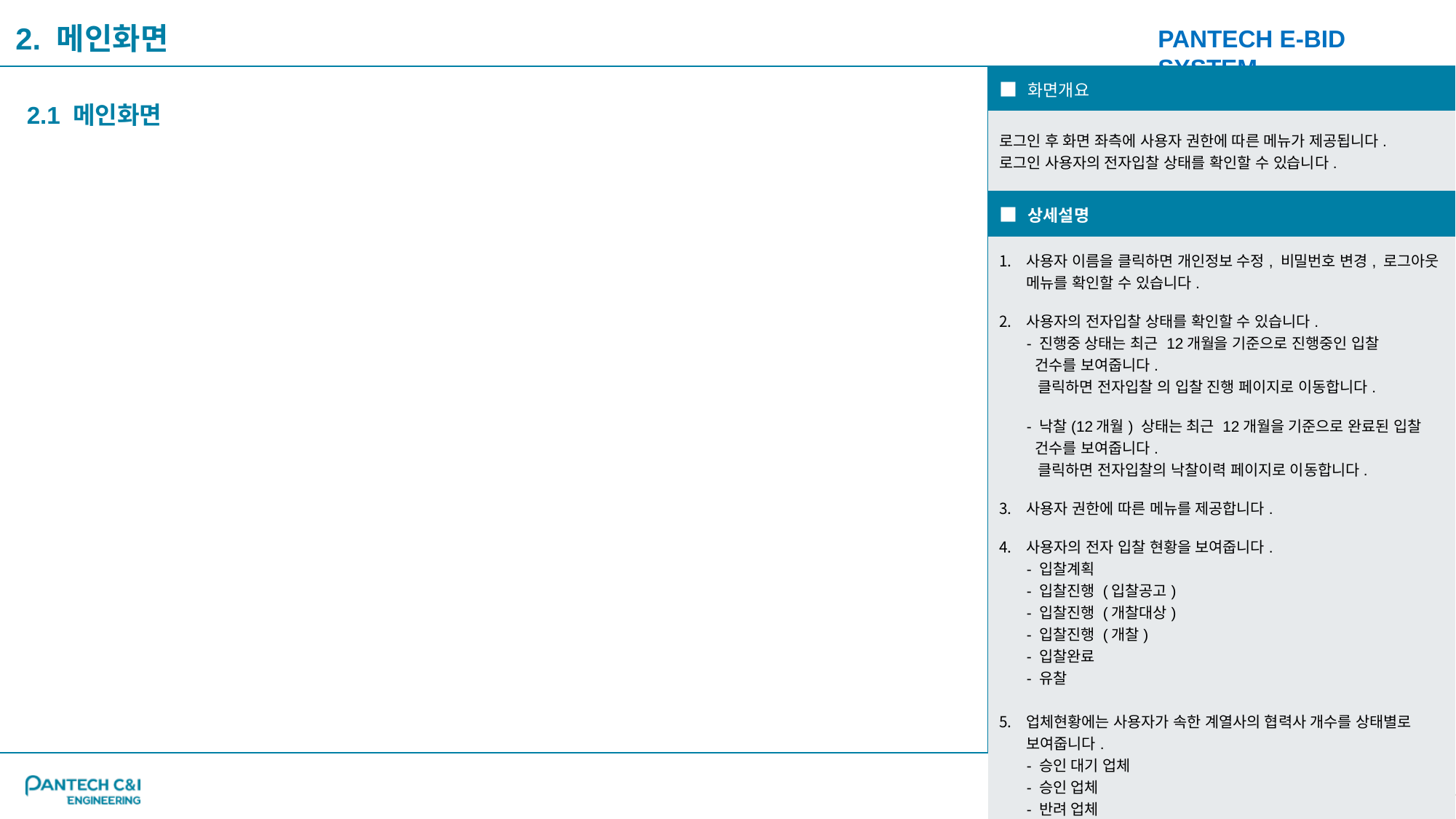

2. 메인화면
| ■ 화면개요 |
| --- |
| 로그인 후 화면 좌측에 사용자 권한에 따른 메뉴가 제공됩니다. 로그인 사용자의 전자입찰 상태를 확인할 수 있습니다. |
| ■ 상세설명 |
| 사용자 이름을 클릭하면 개인정보 수정, 비밀번호 변경, 로그아웃 메뉴를 확인할 수 있습니다. 사용자의 전자입찰 상태를 확인할 수 있습니다. - 진행중 상태는 최근 12개월을 기준으로 진행중인 입찰 건수를 보여줍니다. 클릭하면 전자입찰 의 입찰 진행 페이지로 이동합니다. - 낙찰(12개월) 상태는 최근 12개월을 기준으로 완료된 입찰 건수를 보여줍니다. 클릭하면 전자입찰의 낙찰이력 페이지로 이동합니다. 사용자 권한에 따른 메뉴를 제공합니다. 사용자의 전자 입찰 현황을 보여줍니다. - 입찰계획 - 입찰진행 (입찰공고) - 입찰진행 (개찰대상) - 입찰진행 (개찰) - 입찰완료 - 유찰 업체현황에는 사용자가 속한 계열사의 협력사 개수를 상태별로 보여줍니다. - 승인 대기 업체 - 승인 업체 - 반려 업체 - 삭제 업체 공지사항은 상단고정 공지사항과 최근 공지사항을 최대 5개까지 보여줍니다. 클릭하면 공지사항 페이지로 이동합니다. |
2.1 메인화면